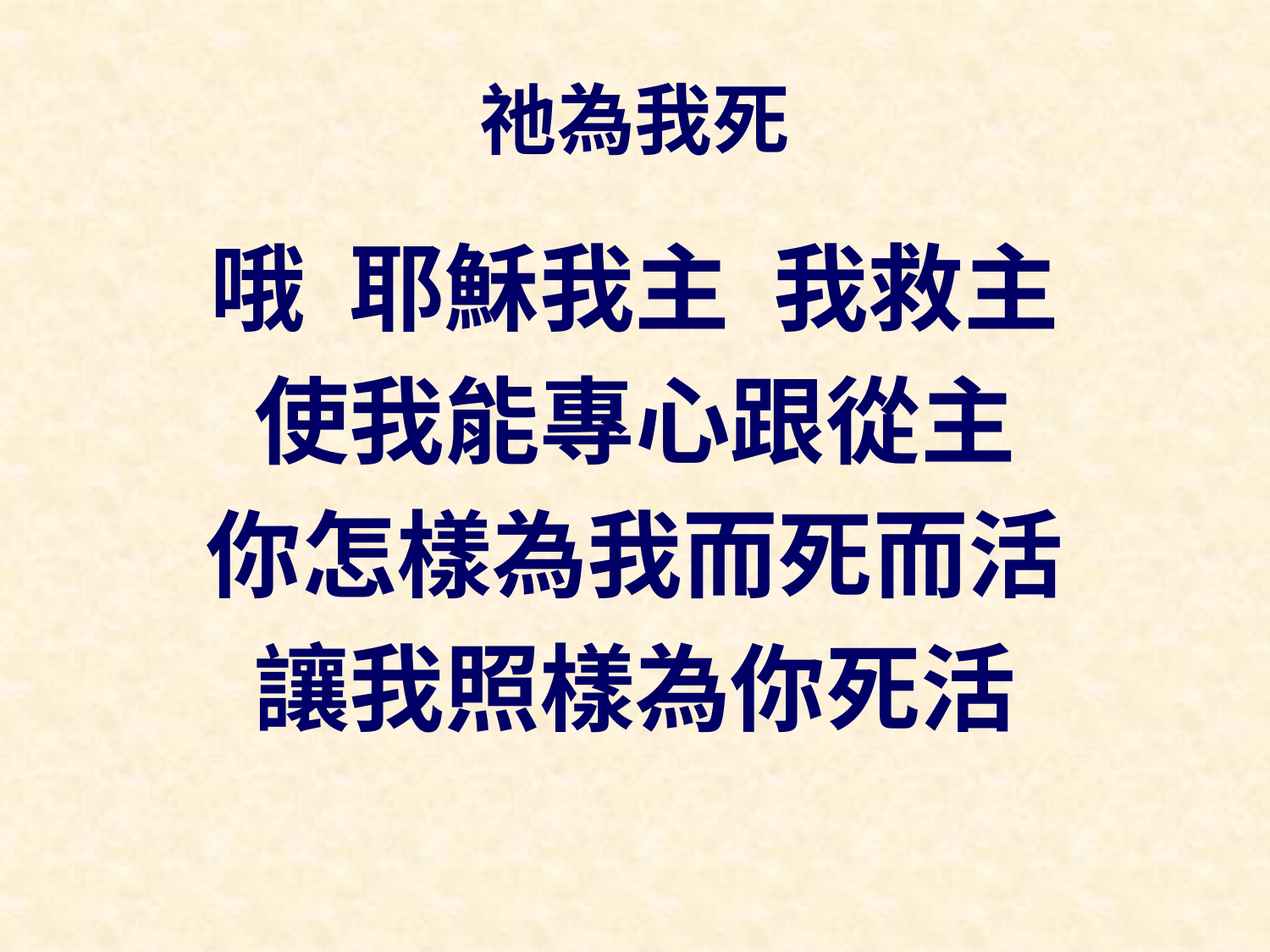

# 祂為我死
哦  耶穌我主  我救主
使我能專心跟從主
你怎樣為我而死而活
讓我照樣為你死活